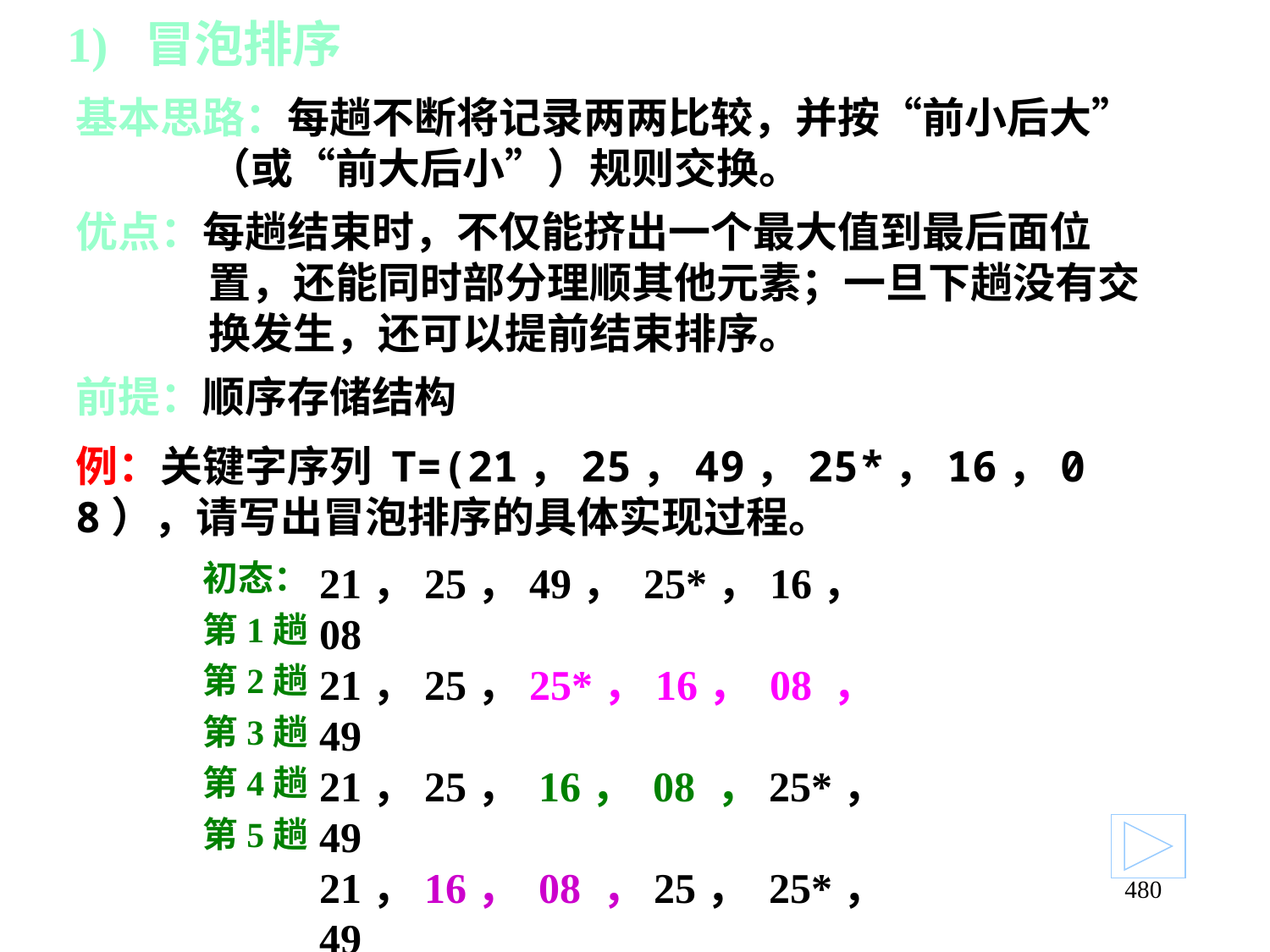

# 1)  冒泡排序
基本思路：每趟不断将记录两两比较，并按“前小后大”（或“前大后小”）规则交换。
优点：每趟结束时，不仅能挤出一个最大值到最后面位置，还能同时部分理顺其他元素；一旦下趟没有交换发生，还可以提前结束排序。
前提：顺序存储结构
例：关键字序列 T=(21，25，49，25*，16，08），请写出冒泡排序的具体实现过程。
初态：
第1趟
第2趟
第3趟
第4趟
第5趟
21，25，49， 25*，16，  08
21，25，25*，16， 08 ， 49
21，25， 16， 08 ，25*，49
21，16， 08 ，25， 25*，49
16，08 ，21， 25， 25*，49
08，16， 21， 25， 25*，49

480